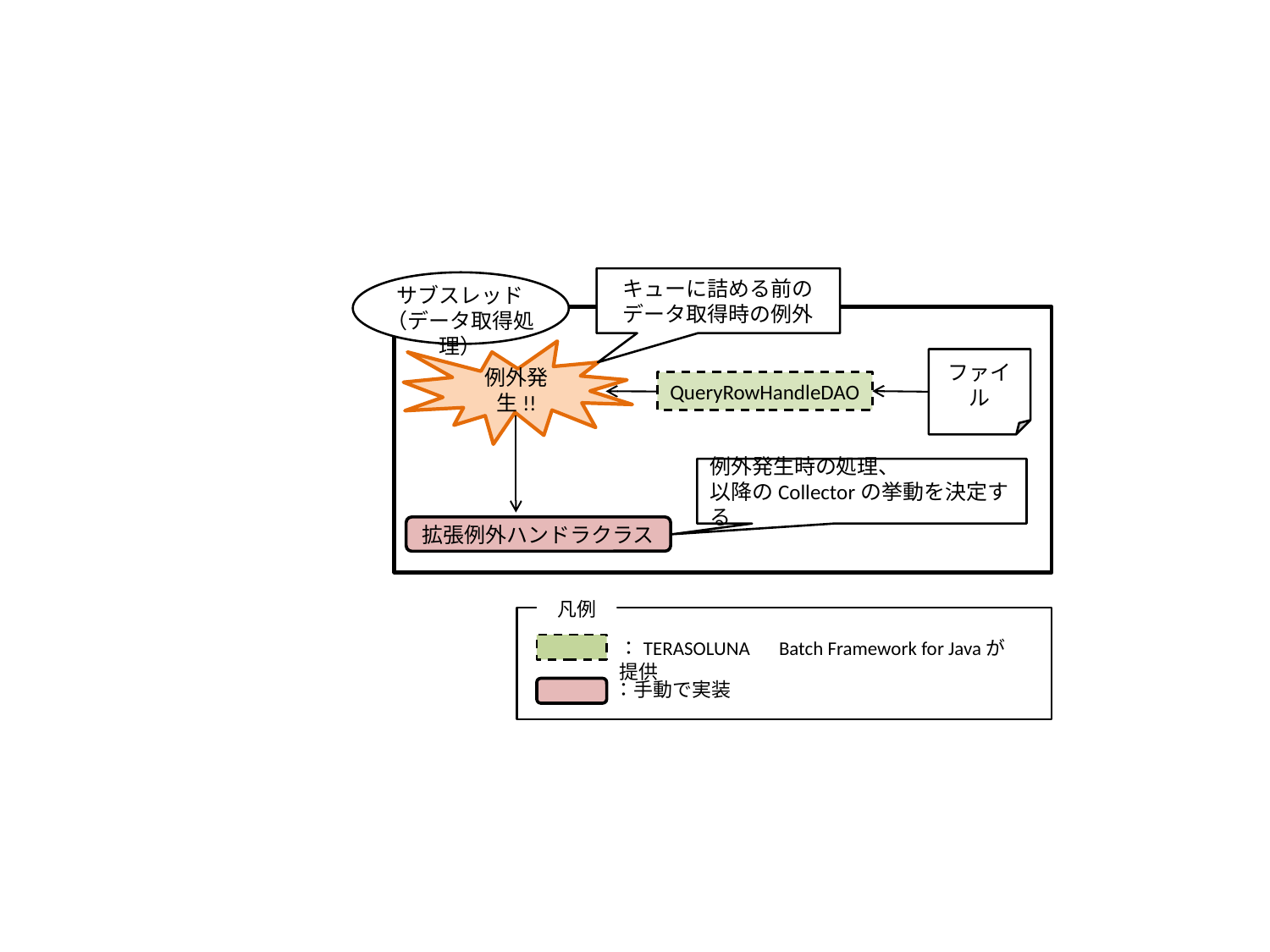

キューに詰める前の
データ取得時の例外

サブスレッド
（データ取得処理）

例外発生!!
ファイル
QueryRowHandleDAO
例外発生時の処理、
以降のCollectorの挙動を決定する
拡張例外ハンドラクラス
凡例

：TERASOLUNA　Batch Framework for Javaが提供

：手動で実装